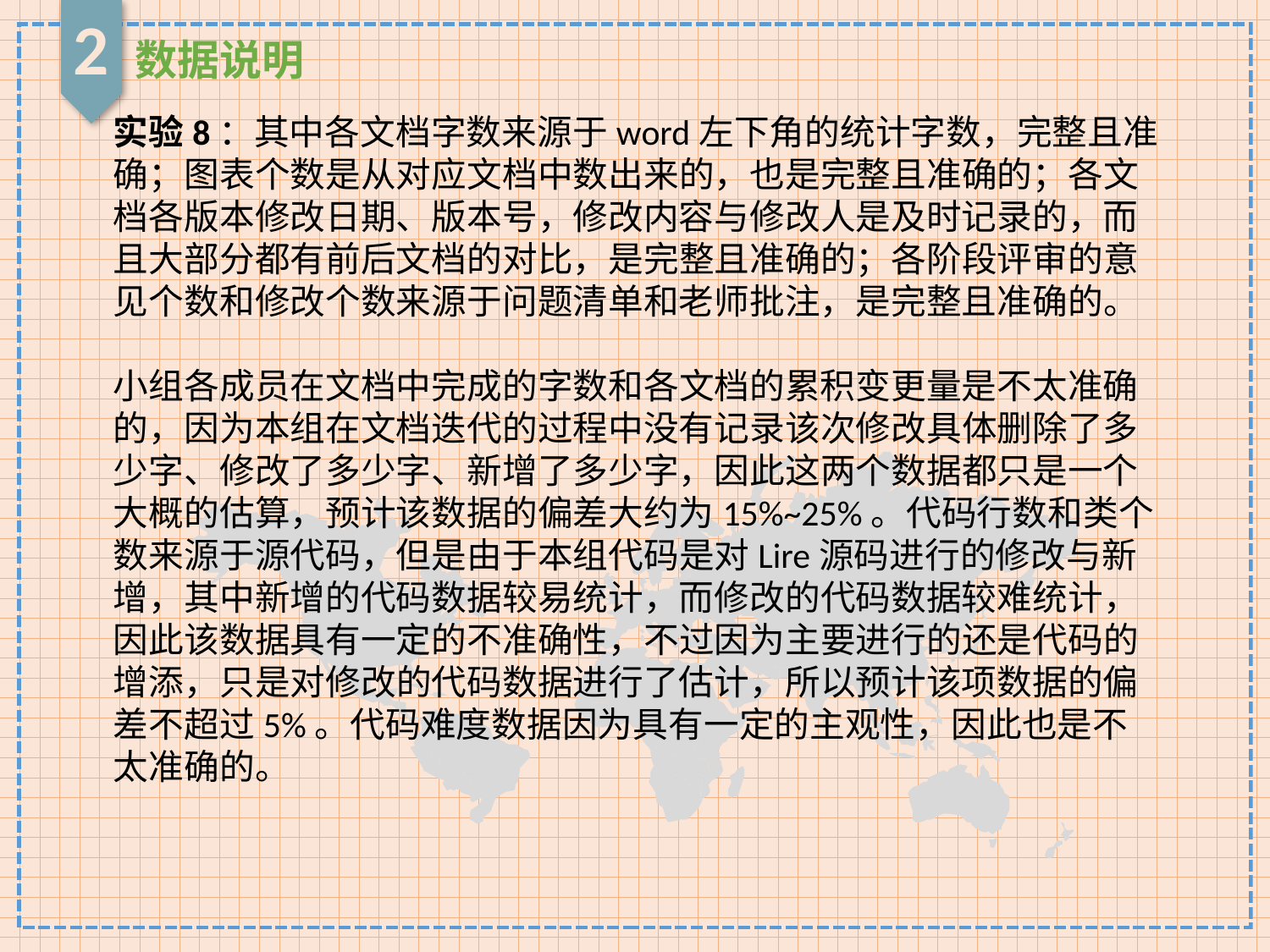

2
数据说明
实验8：其中各文档字数来源于word左下角的统计字数，完整且准确；图表个数是从对应文档中数出来的，也是完整且准确的；各文档各版本修改日期、版本号，修改内容与修改人是及时记录的，而且大部分都有前后文档的对比，是完整且准确的；各阶段评审的意见个数和修改个数来源于问题清单和老师批注，是完整且准确的。

小组各成员在文档中完成的字数和各文档的累积变更量是不太准确的，因为本组在文档迭代的过程中没有记录该次修改具体删除了多少字、修改了多少字、新增了多少字，因此这两个数据都只是一个大概的估算，预计该数据的偏差大约为15%~25%。代码行数和类个数来源于源代码，但是由于本组代码是对Lire源码进行的修改与新增，其中新增的代码数据较易统计，而修改的代码数据较难统计，因此该数据具有一定的不准确性，不过因为主要进行的还是代码的增添，只是对修改的代码数据进行了估计，所以预计该项数据的偏差不超过5%。代码难度数据因为具有一定的主观性，因此也是不太准确的。